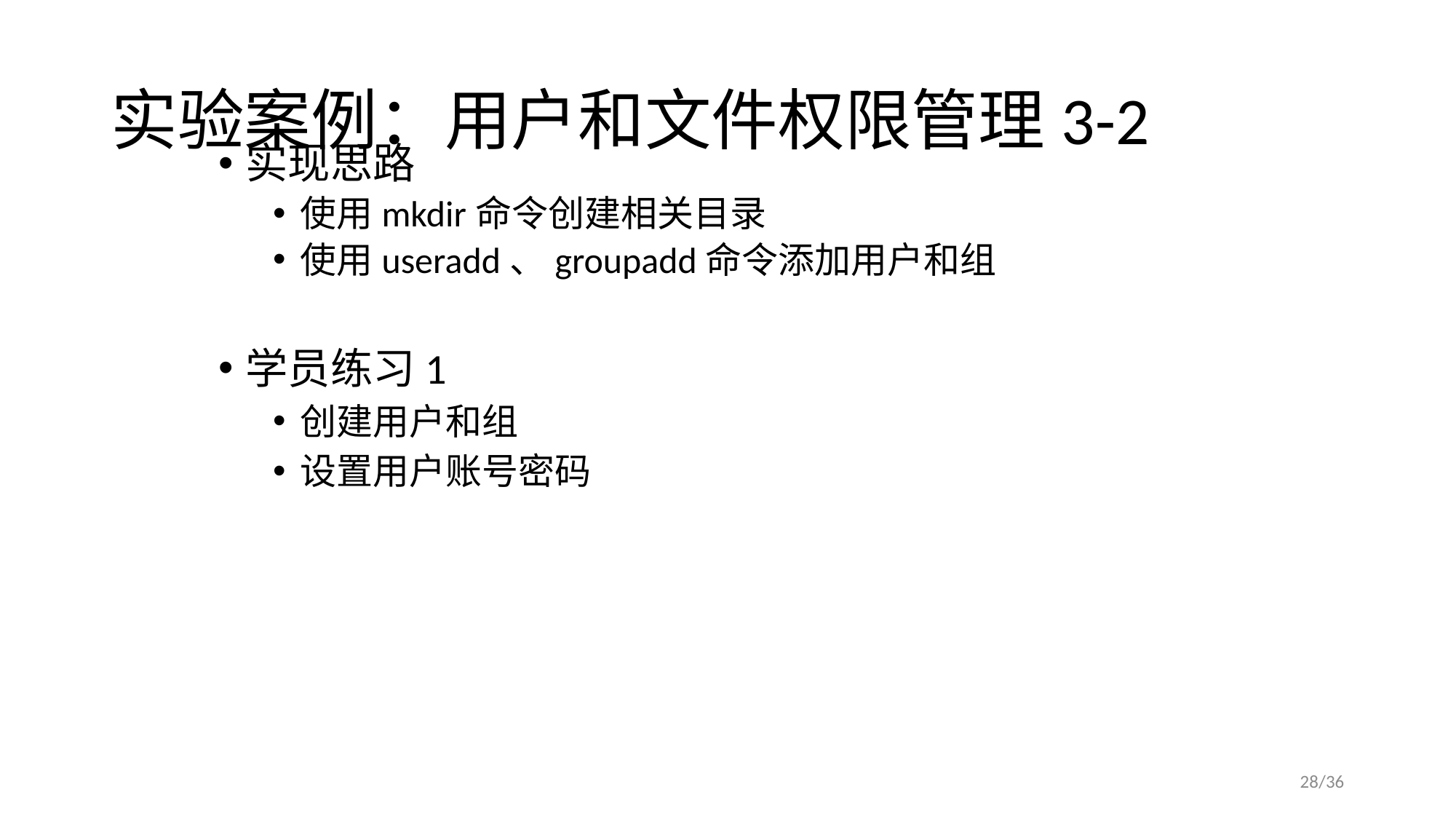

# 实验案例：用户和文件权限管理3-2
实现思路
使用mkdir命令创建相关目录
使用useradd、groupadd命令添加用户和组

学员练习1
创建用户和组
设置用户账号密码
28/36